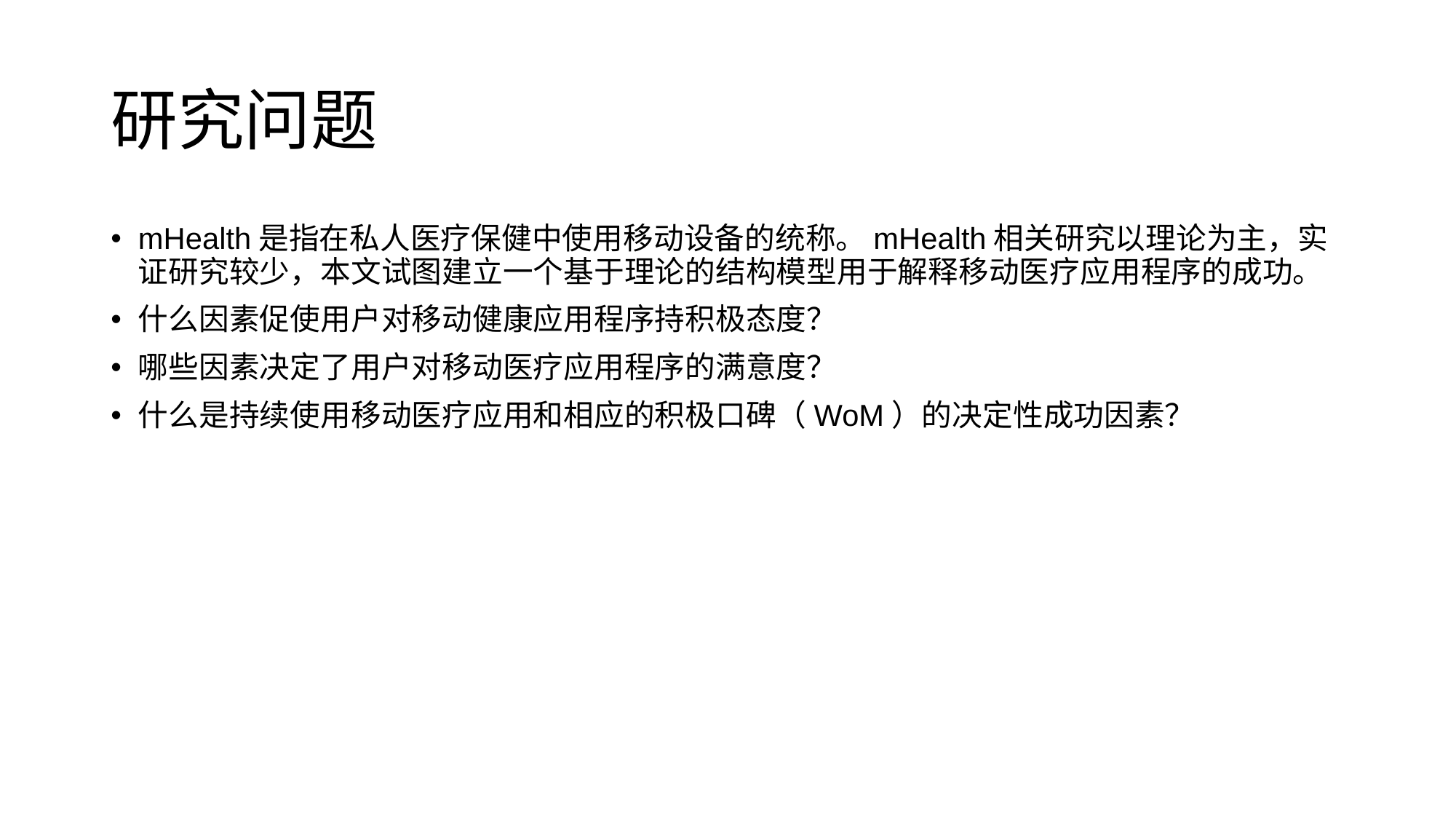

# 研究问题
mHealth是指在私人医疗保健中使用移动设备的统称。mHealth相关研究以理论为主，实证研究较少，本文试图建立一个基于理论的结构模型用于解释移动医疗应用程序的成功。
什么因素促使用户对移动健康应用程序持积极态度？
哪些因素决定了用户对移动医疗应用程序的满意度？
什么是持续使用移动医疗应用和相应的积极口碑（WoM）的决定性成功因素？